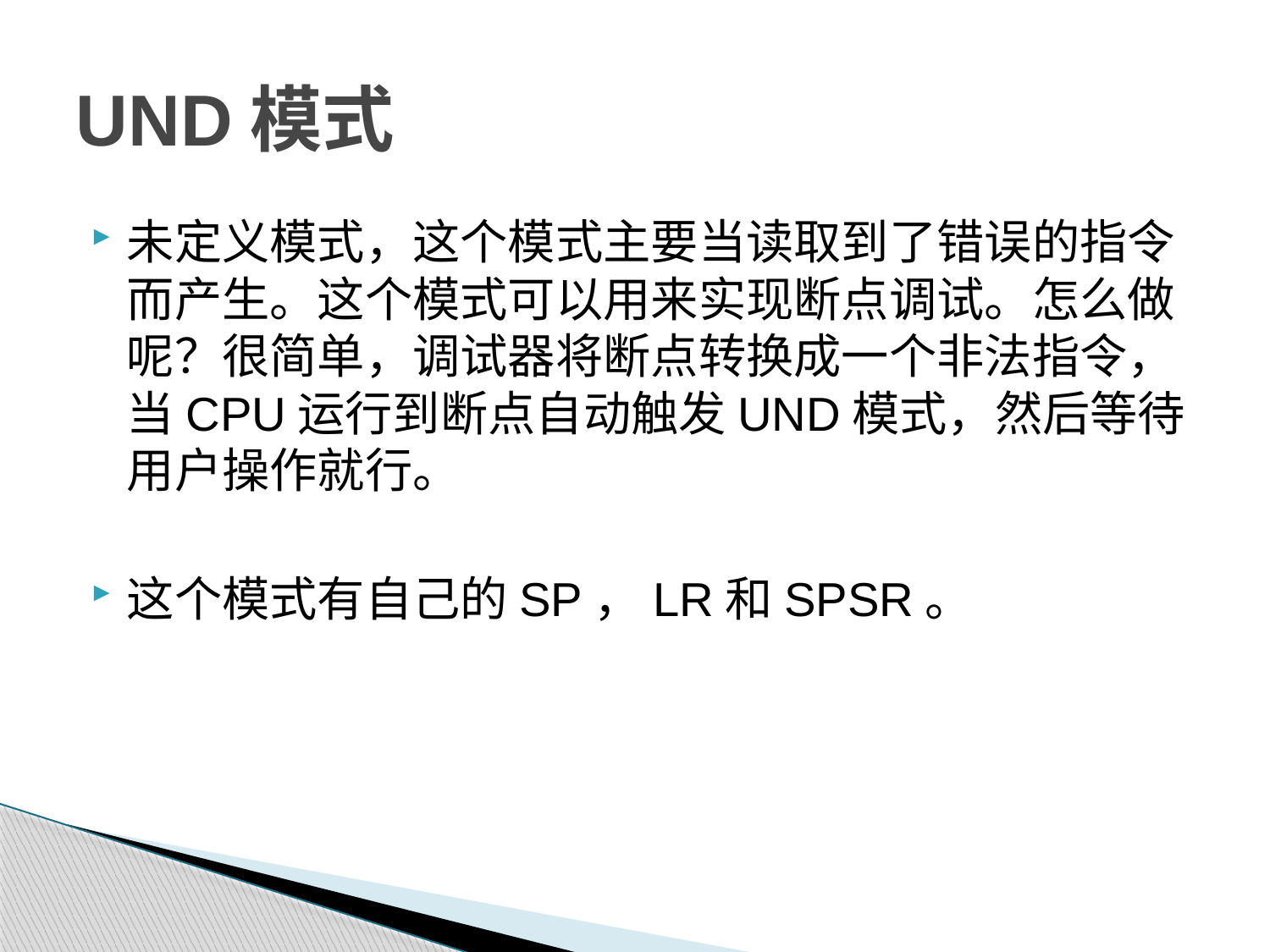

# UND模式
未定义模式，这个模式主要当读取到了错误的指令而产生。这个模式可以用来实现断点调试。怎么做呢？很简单，调试器将断点转换成一个非法指令，当CPU运行到断点自动触发UND模式，然后等待用户操作就行。

这个模式有自己的SP，LR和SPSR。